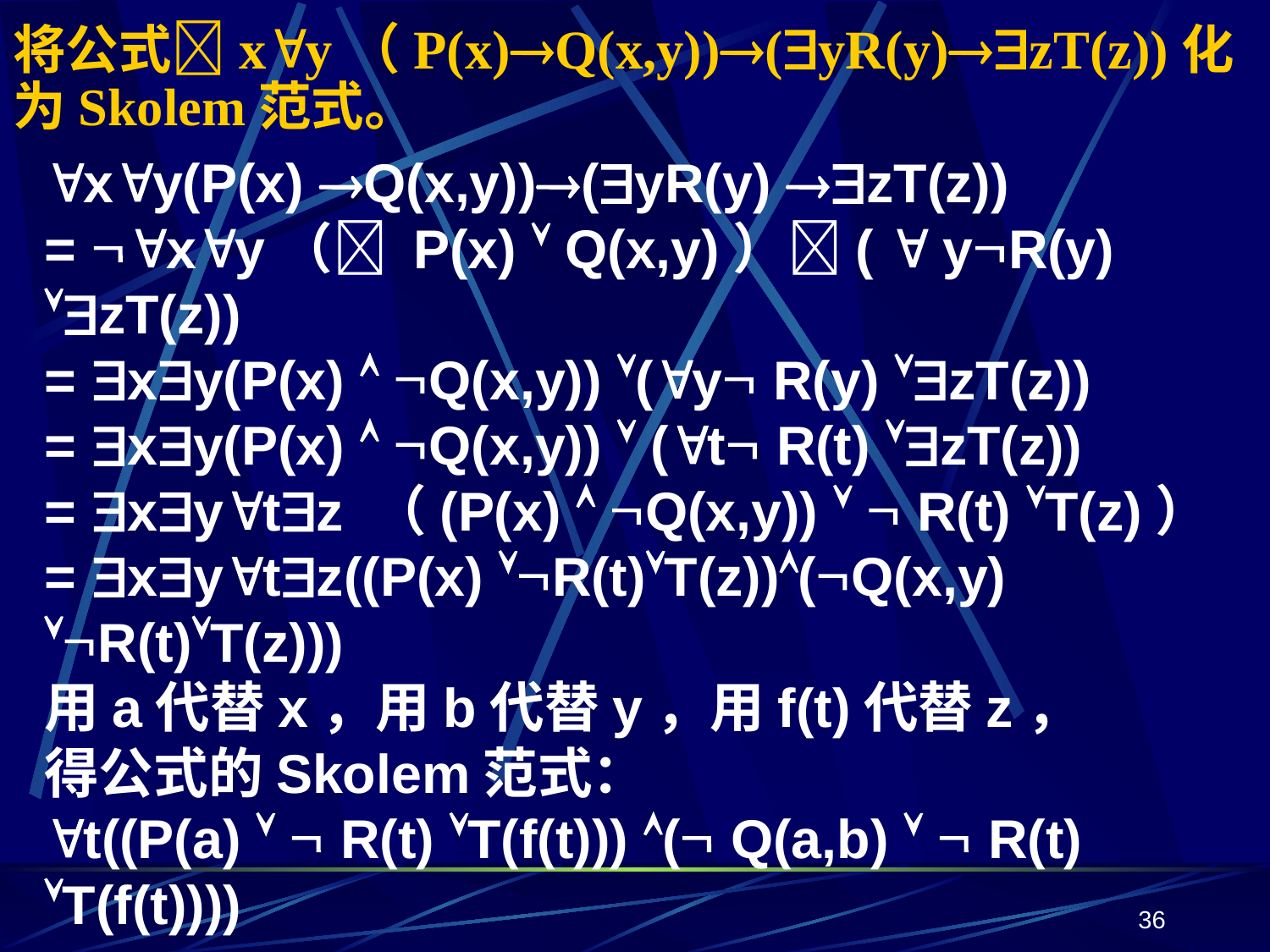

# 将公式∀x∀y（P(x)→Q(x,y))→(∃yR(y)→∃zT(z))化为Skolem范式。
∀x∀y(P(x) →Q(x,y))→(∃yR(y) →∃zT(z))
= ¬∀x∀y（¬ P(x) ∨ Q(x,y)）∨( ∀ y¬R(y) ∨∃zT(z))
= ∃x∃y(P(x) ∧ ¬Q(x,y)) ∨(∀y¬ R(y) ∨∃zT(z))
= ∃x∃y(P(x) ∧ ¬Q(x,y)) ∨ (∀t¬ R(t) ∨∃zT(z))
= ∃x∃y∀t∃z （(P(x) ∧ ¬Q(x,y)) ∨ ¬ R(t) ∨T(z)）
= ∃x∃y∀t∃z((P(x) ∨¬R(t)∨T(z))∧(¬Q(x,y) ∨¬R(t)∨T(z)))
用a代替x，用b代替y，用f(t)代替z，
得公式的Skolem范式：
∀t((P(a) ∨ ¬ R(t) ∨T(f(t))) ∧(¬ Q(a,b) ∨ ¬ R(t) ∨T(f(t))))

36